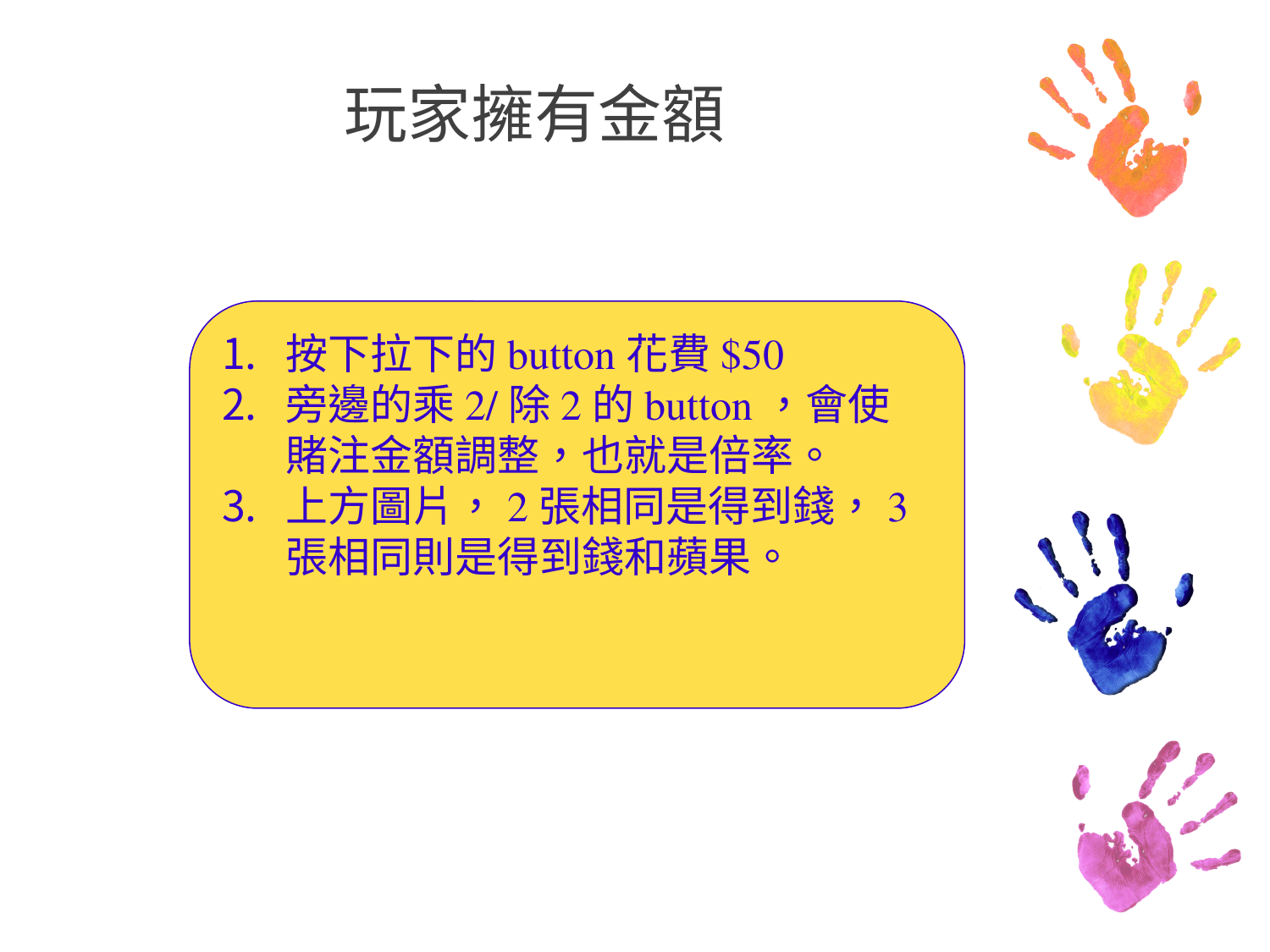

# 玩家擁有金額
按下拉下的button花費$50
旁邊的乘2/除2的button，會使賭注金額調整，也就是倍率。
上方圖片，2張相同是得到錢，3張相同則是得到錢和蘋果。